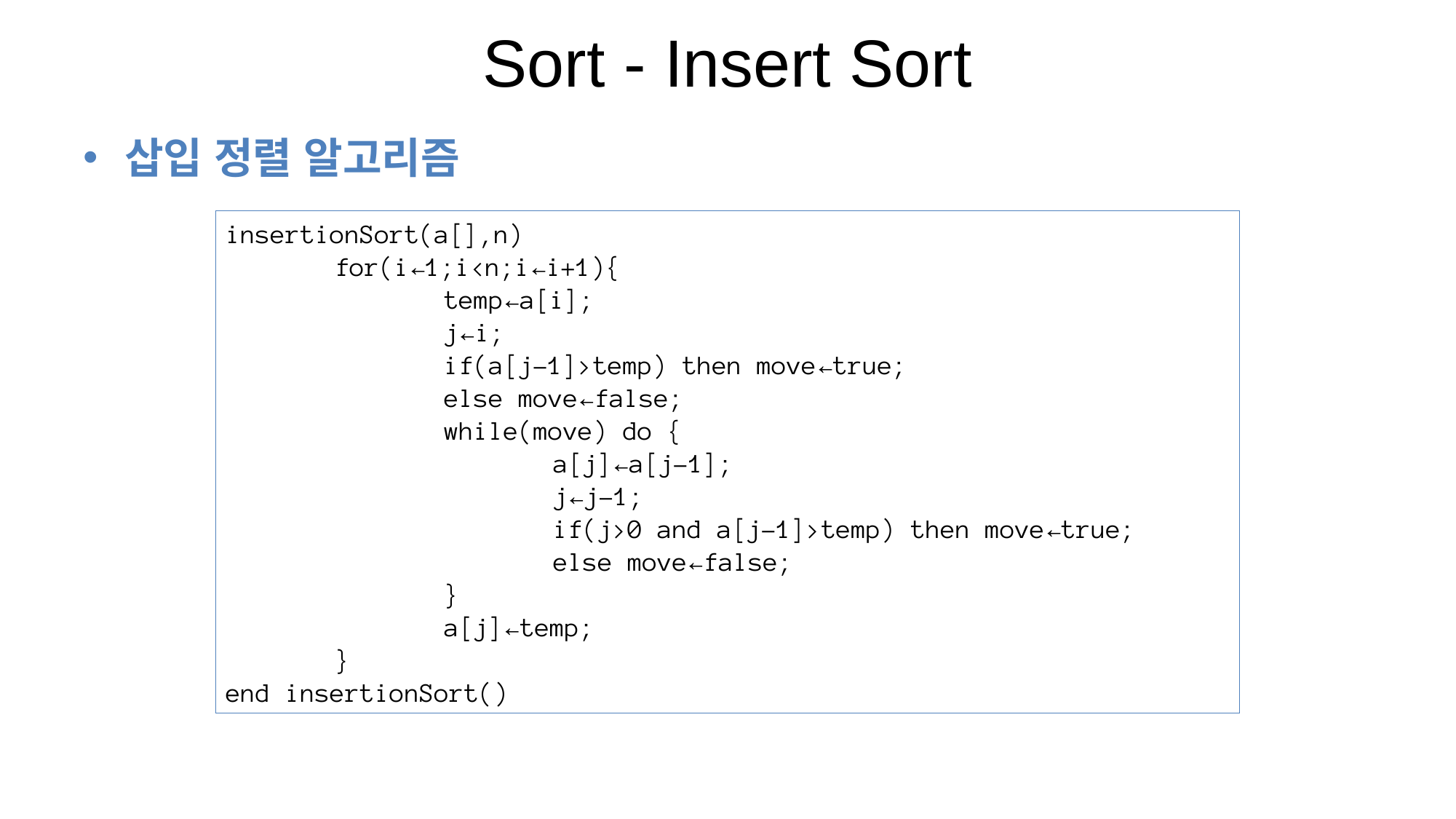

# Sort - Insert Sort
삽입 정렬 알고리즘

insertionSort(a[],n)
	for(i←1;i<n;i←i+1){
		temp←a[i];
		j←i;
		if(a[j-1]>temp) then move←true;
		else move←false;
		while(move) do {
			a[j]←a[j-1];
			j←j-1;
			if(j>0 and a[j-1]>temp) then move←true;
			else move←false;
		}
		a[j]←temp;
	}
end insertionSort()